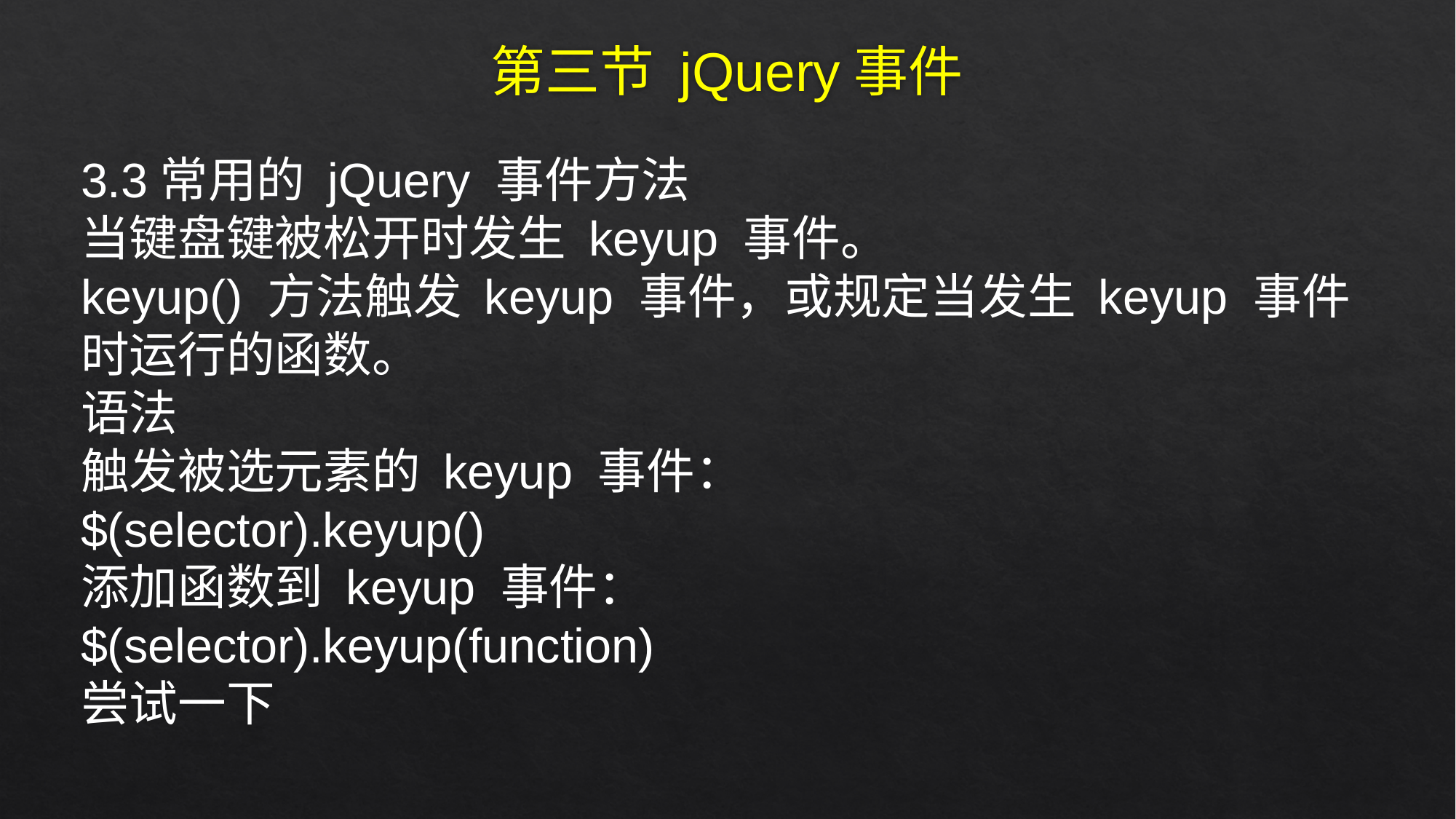

# 第三节 jQuery事件
3.3常用的 jQuery 事件方法
当键盘键被松开时发生 keyup 事件。
keyup() 方法触发 keyup 事件，或规定当发生 keyup 事件时运行的函数。
语法
触发被选元素的 keyup 事件：
$(selector).keyup()
添加函数到 keyup 事件：
$(selector).keyup(function)
尝试一下